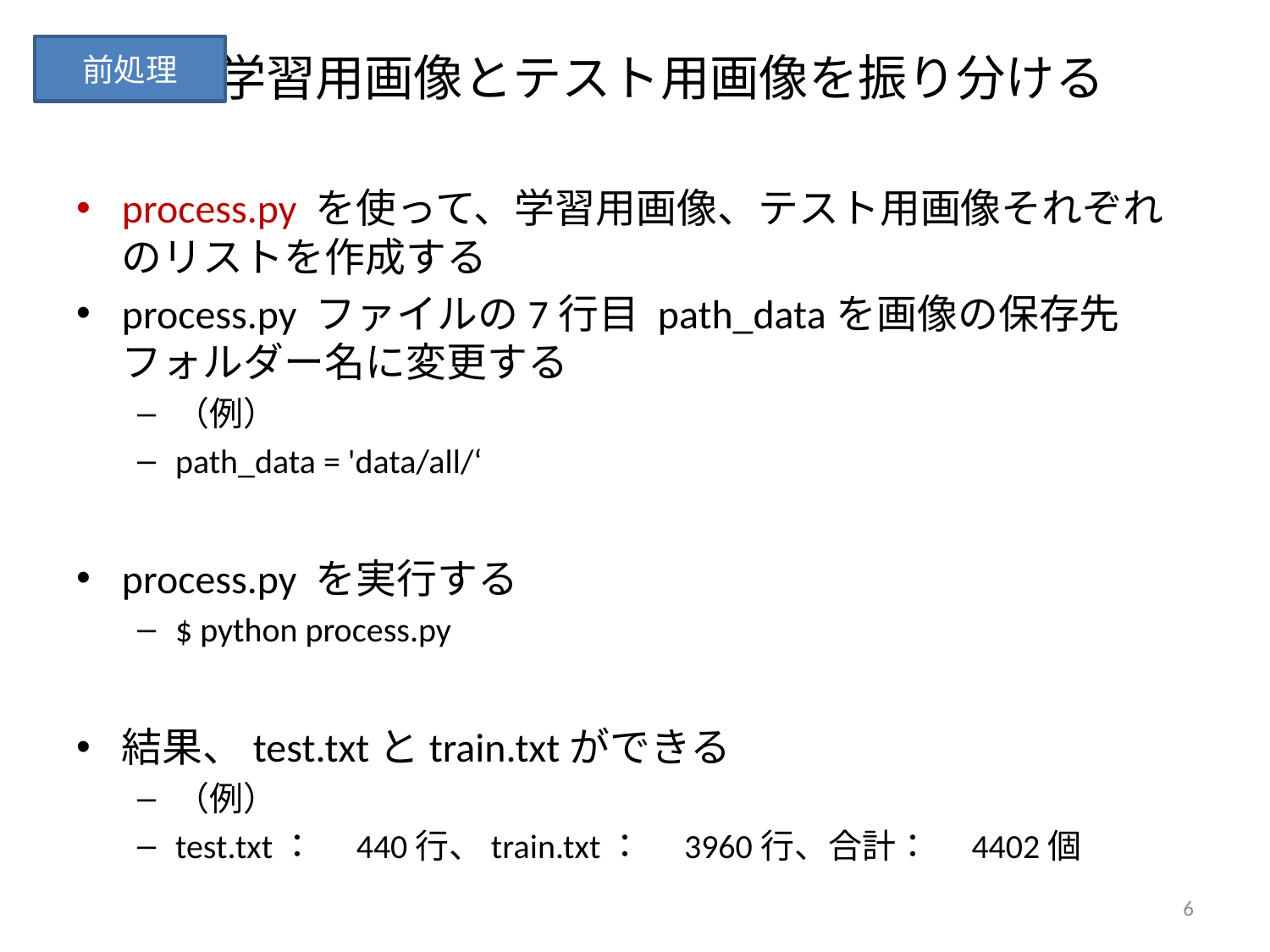

# 学習用画像とテスト用画像を振り分ける
前処理
process.py を使って、学習用画像、テスト用画像それぞれのリストを作成する
process.py ファイルの7行目 path_dataを画像の保存先フォルダー名に変更する
（例）
path_data = 'data/all/‘

process.py を実行する
$ python process.py

結果、test.txtとtrain.txtができる
（例）
test.txt：　440行、train.txt：　3960行、合計：　4402個
6